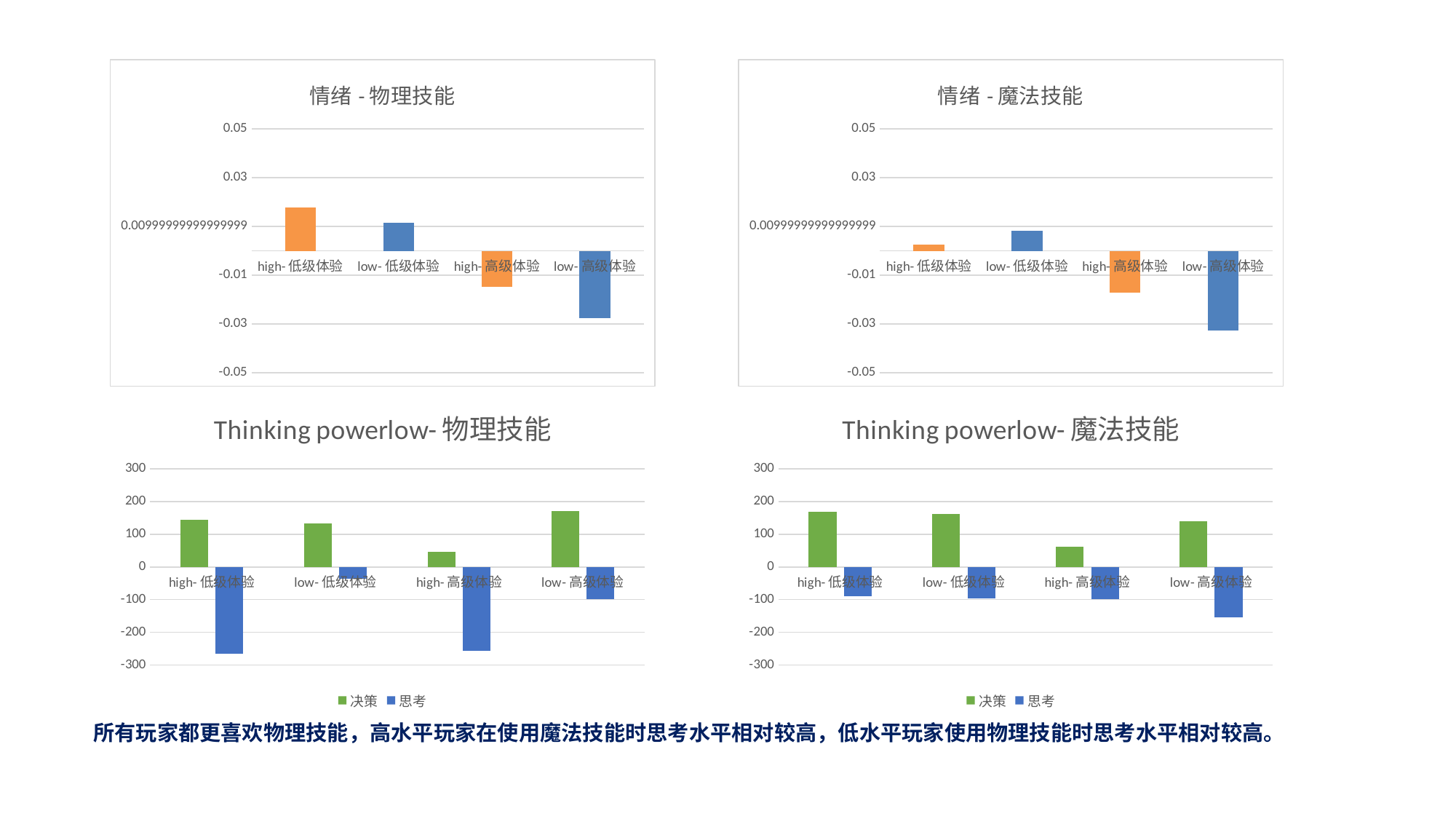

### Chart: 情绪-物理技能

| Category |  |
|---|---|
| high-低级体验 | 0.017684410834953562 |
| low-低级体验 | 0.011529803433249762 |
| high-高级体验 | -0.014751867453264551 |
| low-高级体验 | -0.027648324939182706 |

### Chart: 情绪-魔法技能

| Category |  |
|---|---|
| high-低级体验 | 0.002598818517341427 |
| low-低级体验 | 0.008249147614081126 |
| high-高级体验 | -0.01716793034241647 |
| low-高级体验 | -0.032767858470134595 |

### Chart: Thinking powerlow-物理技能

| Category | 决策 | 思考 |
|---|---|---|
| high-低级体验 | 143.22647339153934 | -265.38937254210975 |
| low-低级体验 | 133.88453455073667 | -35.88956062602168 |
| high-高级体验 | 45.463150305313775 | -255.82016004624597 |
| low-高级体验 | 171.07220180519292 | -99.47669795058998 |

### Chart: Thinking powerlow-魔法技能

| Category | 决策 | 思考 |
|---|---|---|
| high-低级体验 | 168.65156316242732 | -89.86701278324638 |
| low-低级体验 | 161.71468909367638 | -96.2784906042125 |
| high-高级体验 | 61.233339600684154 | -98.16176888183513 |
| low-高级体验 | 140.10386694907677 | -153.164304894738 |
所有玩家都更喜欢物理技能，高水平玩家在使用魔法技能时思考水平相对较高，低水平玩家使用物理技能时思考水平相对较高。